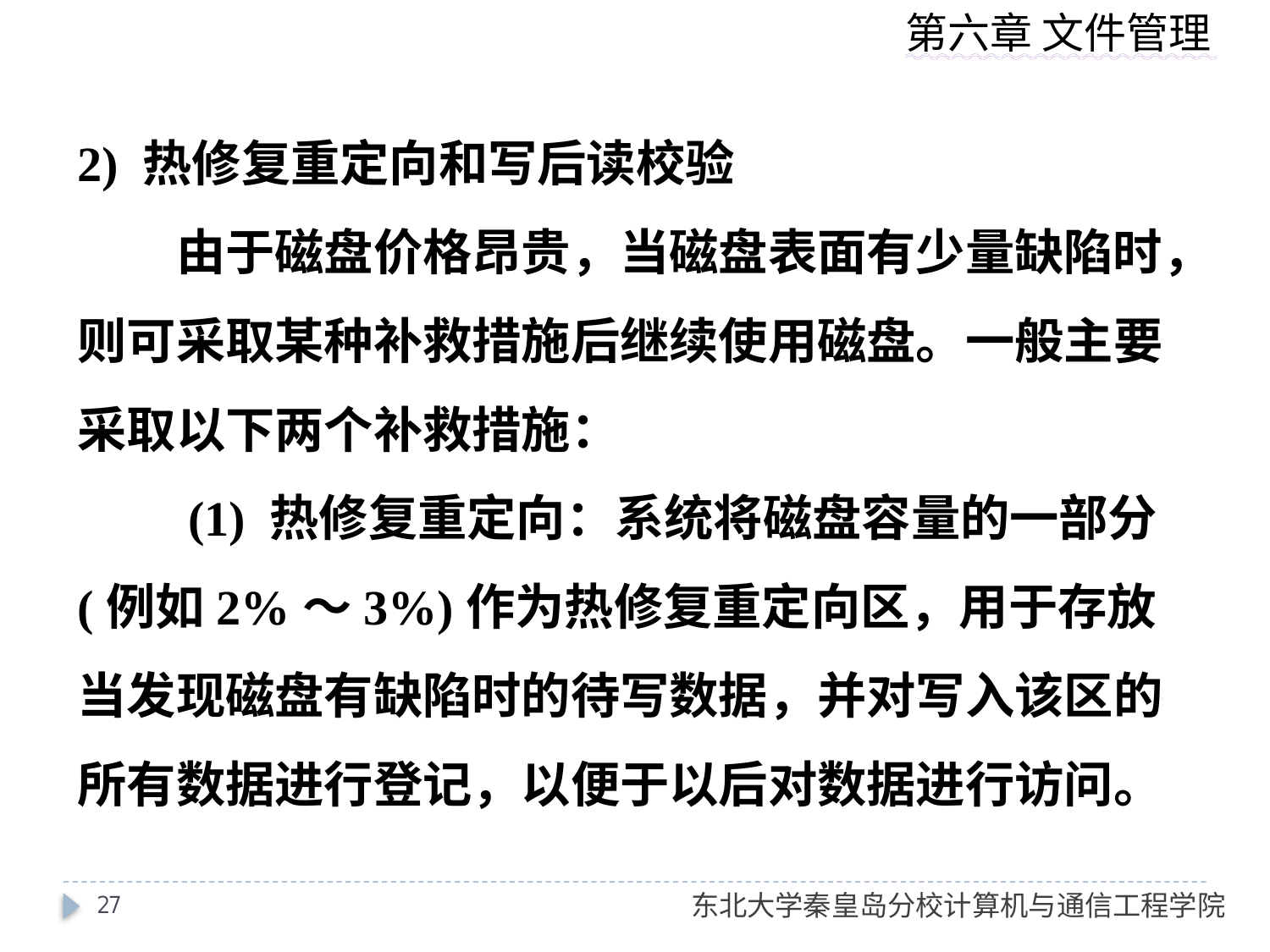

2) 热修复重定向和写后读校验
　　由于磁盘价格昂贵，当磁盘表面有少量缺陷时，则可采取某种补救措施后继续使用磁盘。一般主要采取以下两个补救措施：
　　(1) 热修复重定向：系统将磁盘容量的一部分(例如2%～3%)作为热修复重定向区，用于存放当发现磁盘有缺陷时的待写数据，并对写入该区的所有数据进行登记，以便于以后对数据进行访问。

27